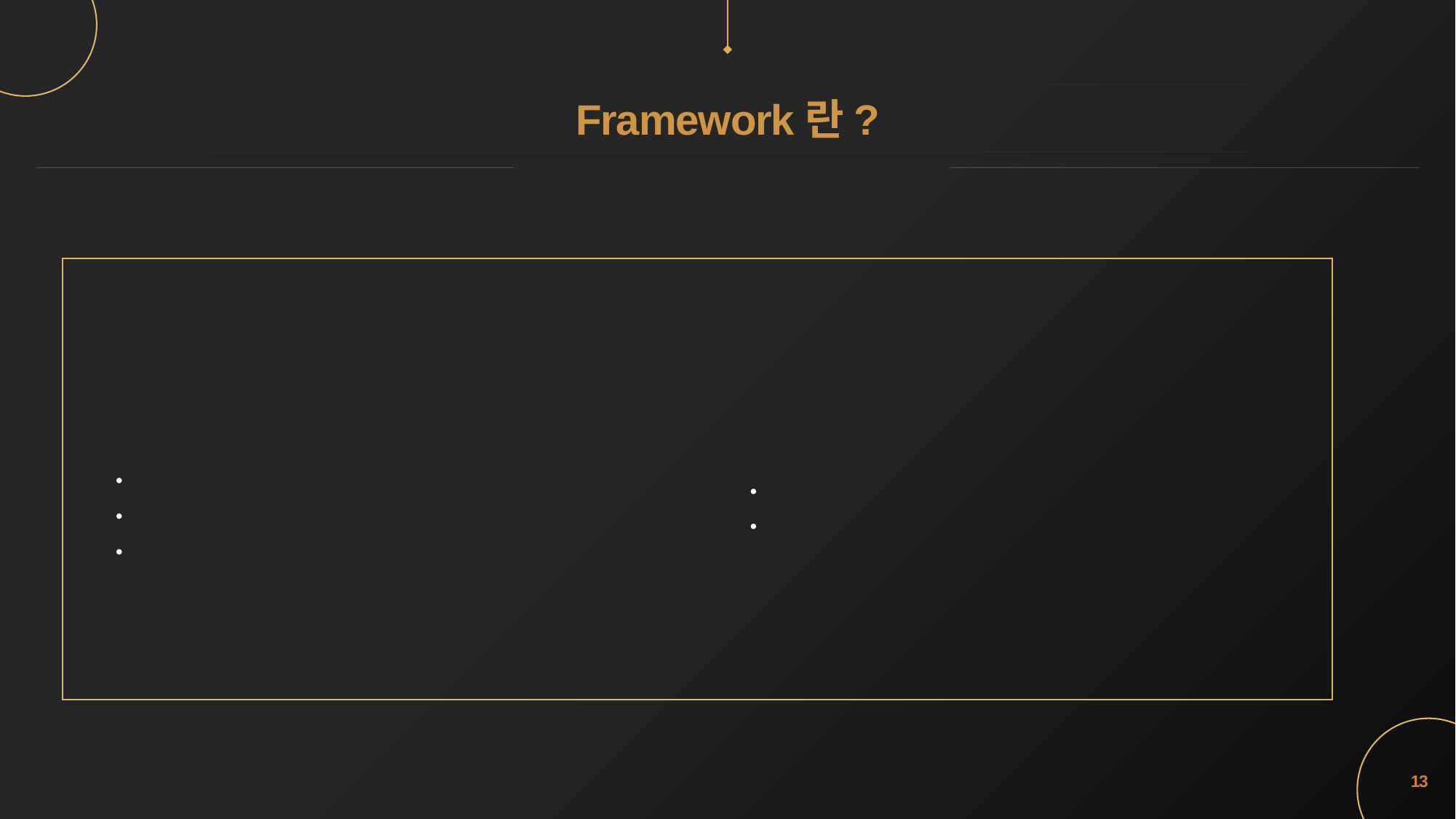

# Framework란?
레퍼런스                 |             게임 제작팀

프레임워크의 단점

 학습 난이도가 높다
사용하지 않는 기능에 대한 라이브러리가 포함될 수 있다.

프레임워크의 장점

 체계적인 코드관리로 유지보수가 용이하다.
 기본설계 및 기능 라이브러리를 제공하여 개발 생산성이 높다
 코드에 대한 재사용성이 높다

13